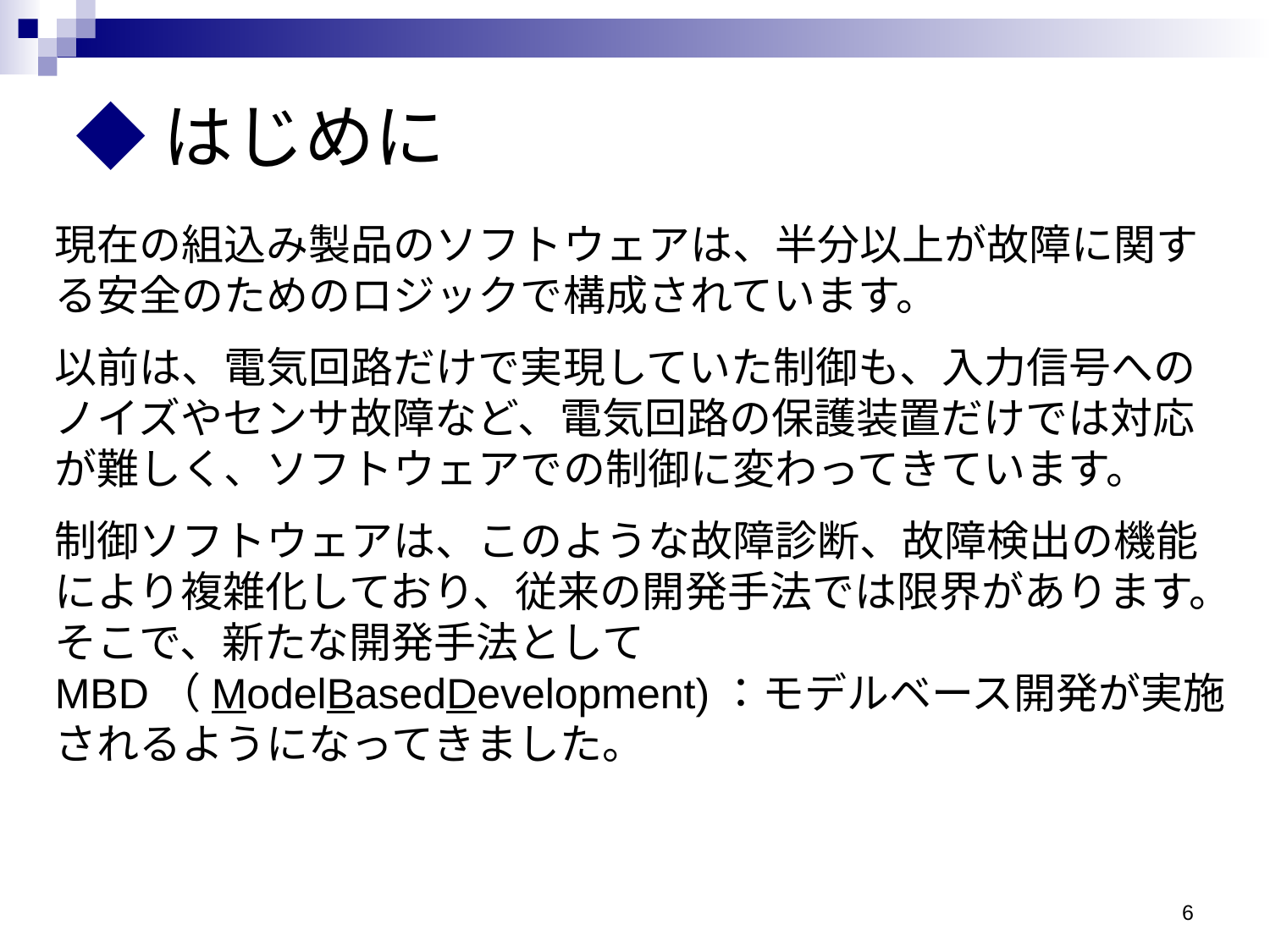

◆はじめに
現在の組込み製品のソフトウェアは、半分以上が故障に関する安全のためのロジックで構成されています。
以前は、電気回路だけで実現していた制御も、入力信号へのノイズやセンサ故障など、電気回路の保護装置だけでは対応が難しく、ソフトウェアでの制御に変わってきています。
制御ソフトウェアは、このような故障診断、故障検出の機能により複雑化しており、従来の開発手法では限界があります。そこで、新たな開発手法としてMBD（ModelBasedDevelopment)：モデルベース開発が実施されるようになってきました。

6